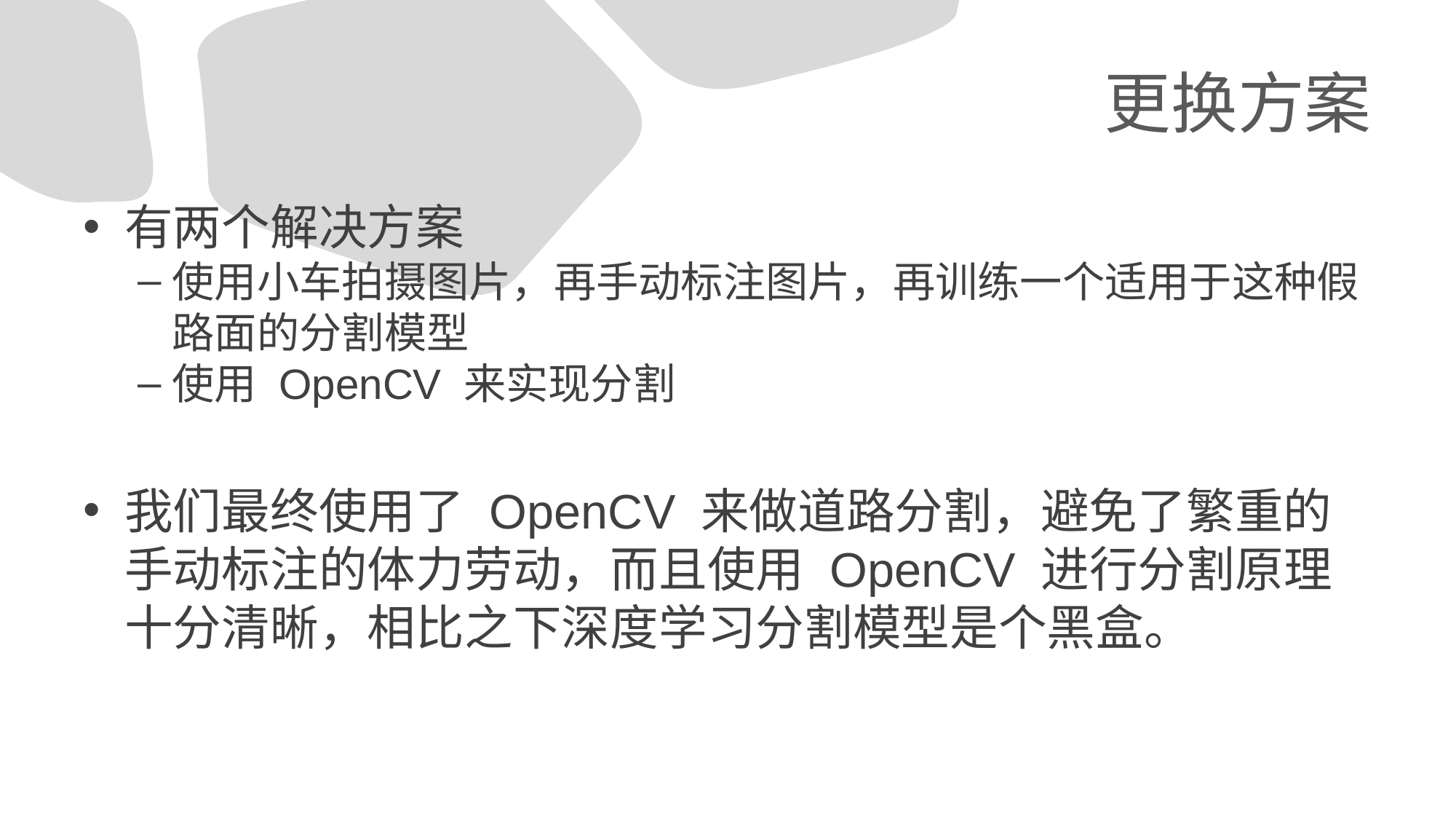

# 更换方案
有两个解决方案
使用小车拍摄图片，再手动标注图片，再训练一个适用于这种假路面的分割模型
使用 OpenCV 来实现分割

我们最终使用了 OpenCV 来做道路分割，避免了繁重的手动标注的体力劳动，而且使用 OpenCV 进行分割原理十分清晰，相比之下深度学习分割模型是个黑盒。